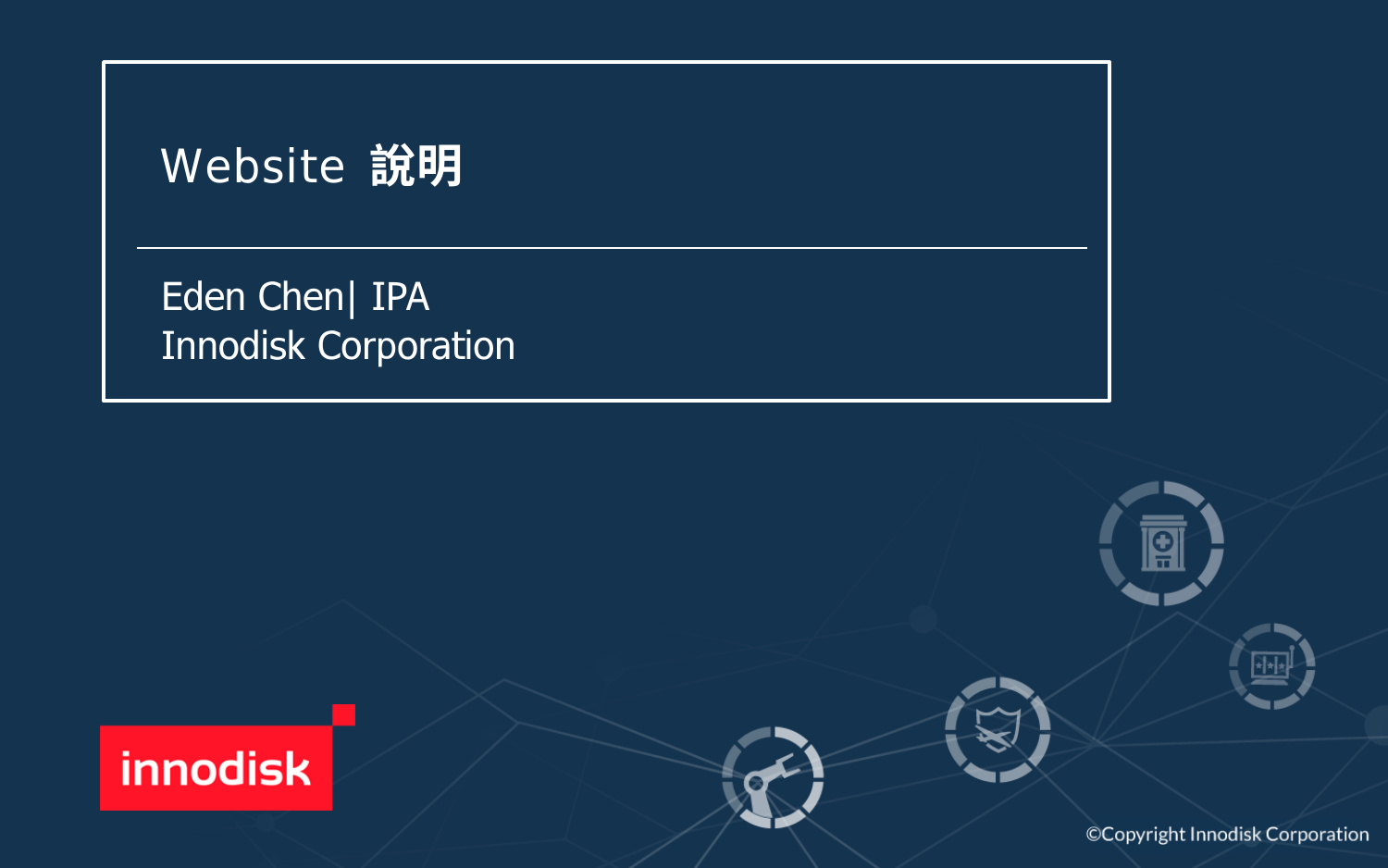

# Website 說明
Eden Chen| IPA
Innodisk Corporation